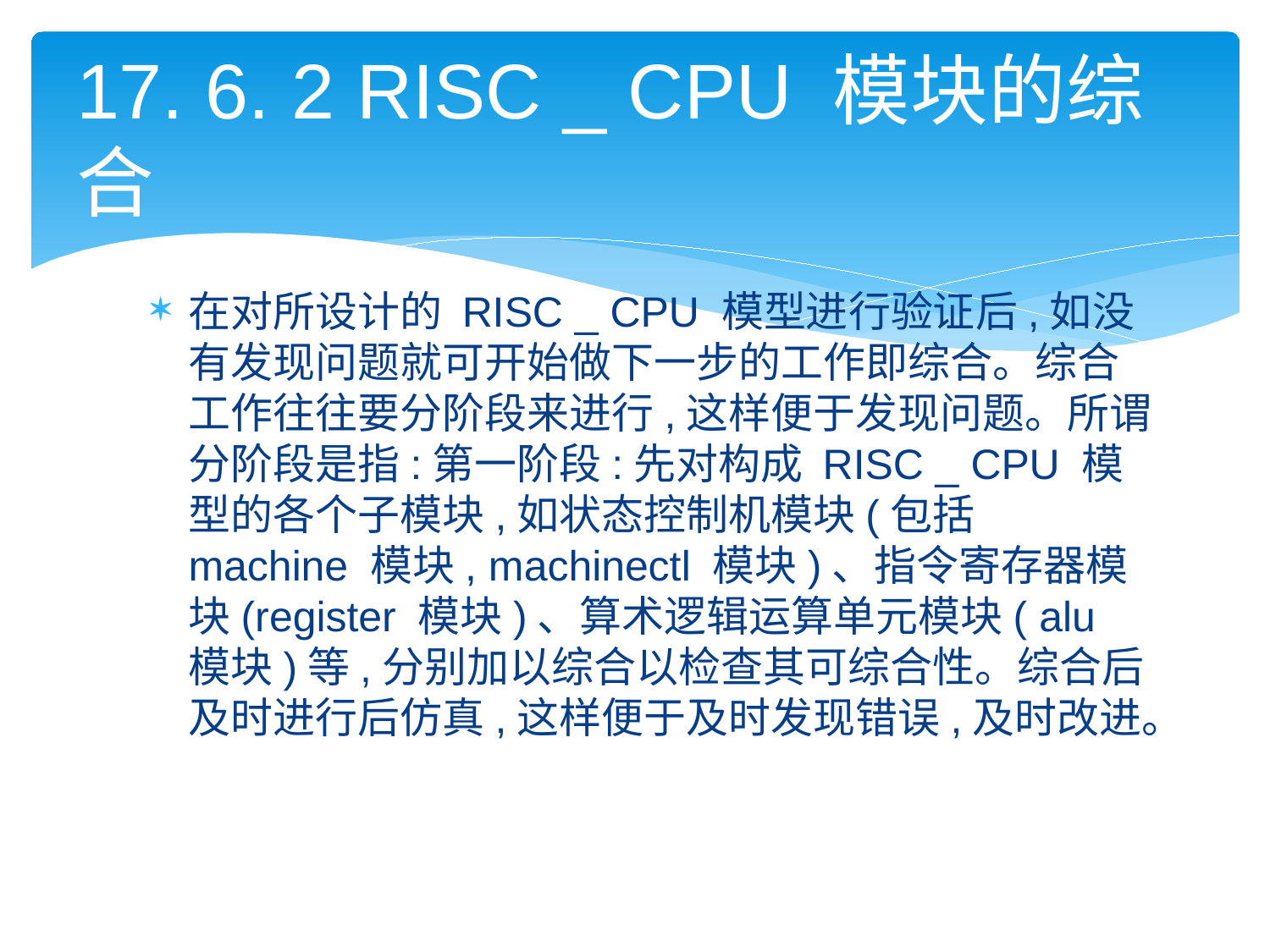

# 17. 6. 2 RISC _ CPU 模块的综合
在对所设计的 RISC _ CPU 模型进行验证后,如没有发现问题就可开始做下一步的工作即综合。综合工作往往要分阶段来进行,这样便于发现问题。所谓分阶段是指:第一阶段:先对构成 RISC _ CPU 模型的各个子模块,如状态控制机模块(包括 machine 模块, machinectl 模块)、指令寄存器模块(register 模块)、算术逻辑运算单元模块( alu 模块)等,分别加以综合以检查其可综合性。综合后及时进行后仿真,这样便于及时发现错误,及时改进。